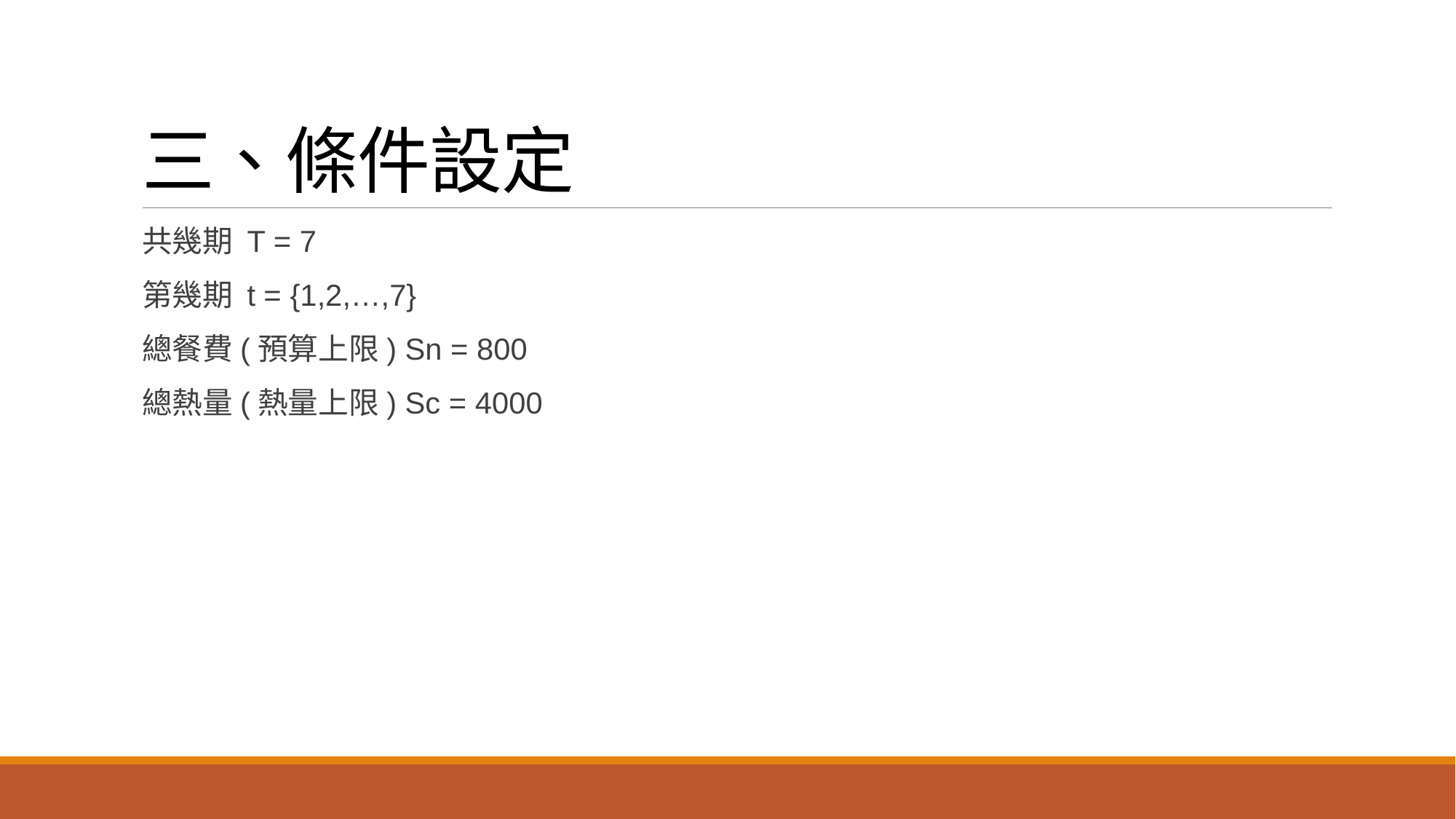

# 三、條件設定
共幾期 T = 7
第幾期 t = {1,2,…,7}
總餐費(預算上限) Sn = 800
總熱量(熱量上限) Sc = 4000